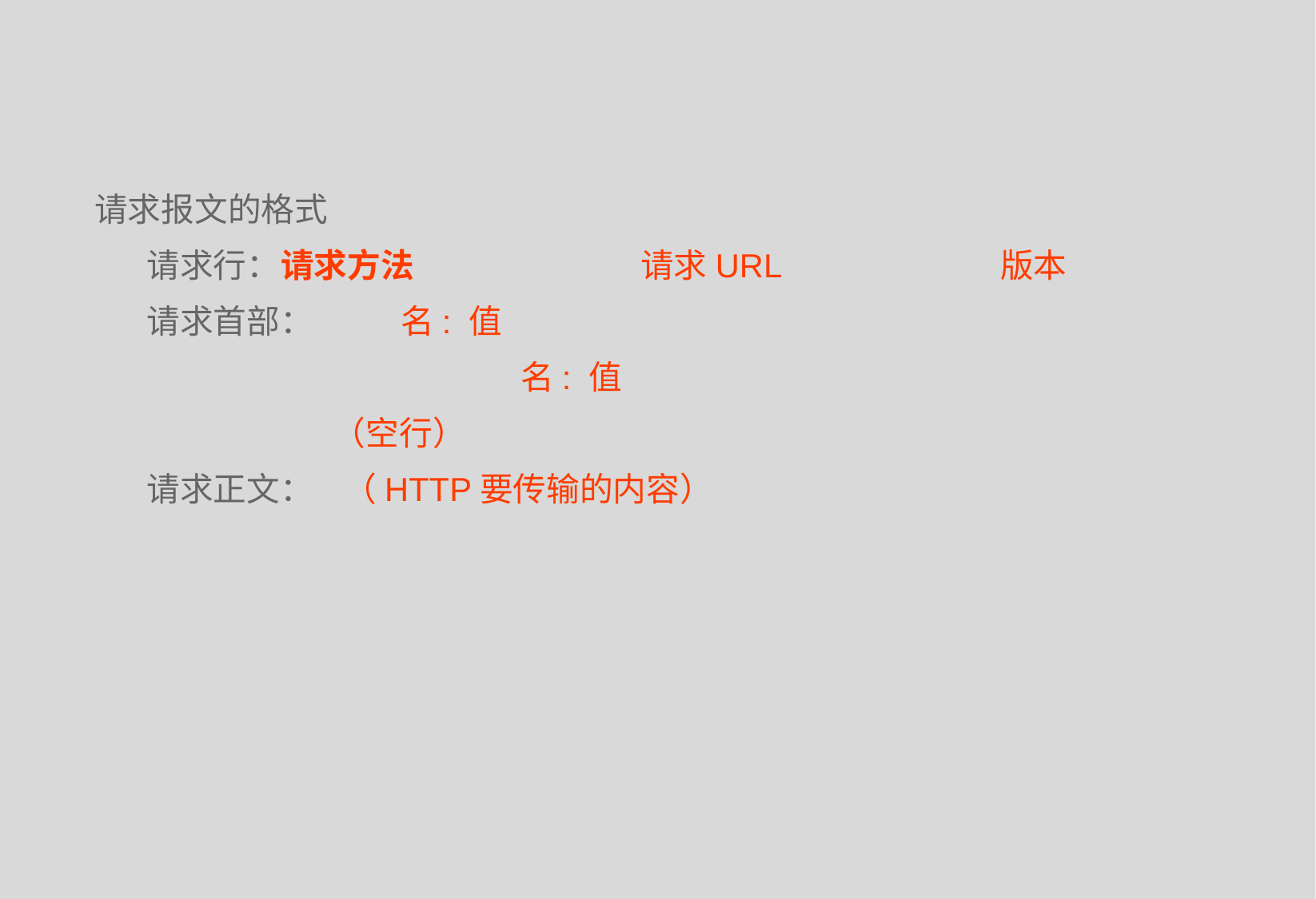

请求报文的格式
      请求行：	请求方法		请求URL		版本
      请求首部：	名: 值
				名: 值				    			       （空行）
      请求正文：    （HTTP要传输的内容）